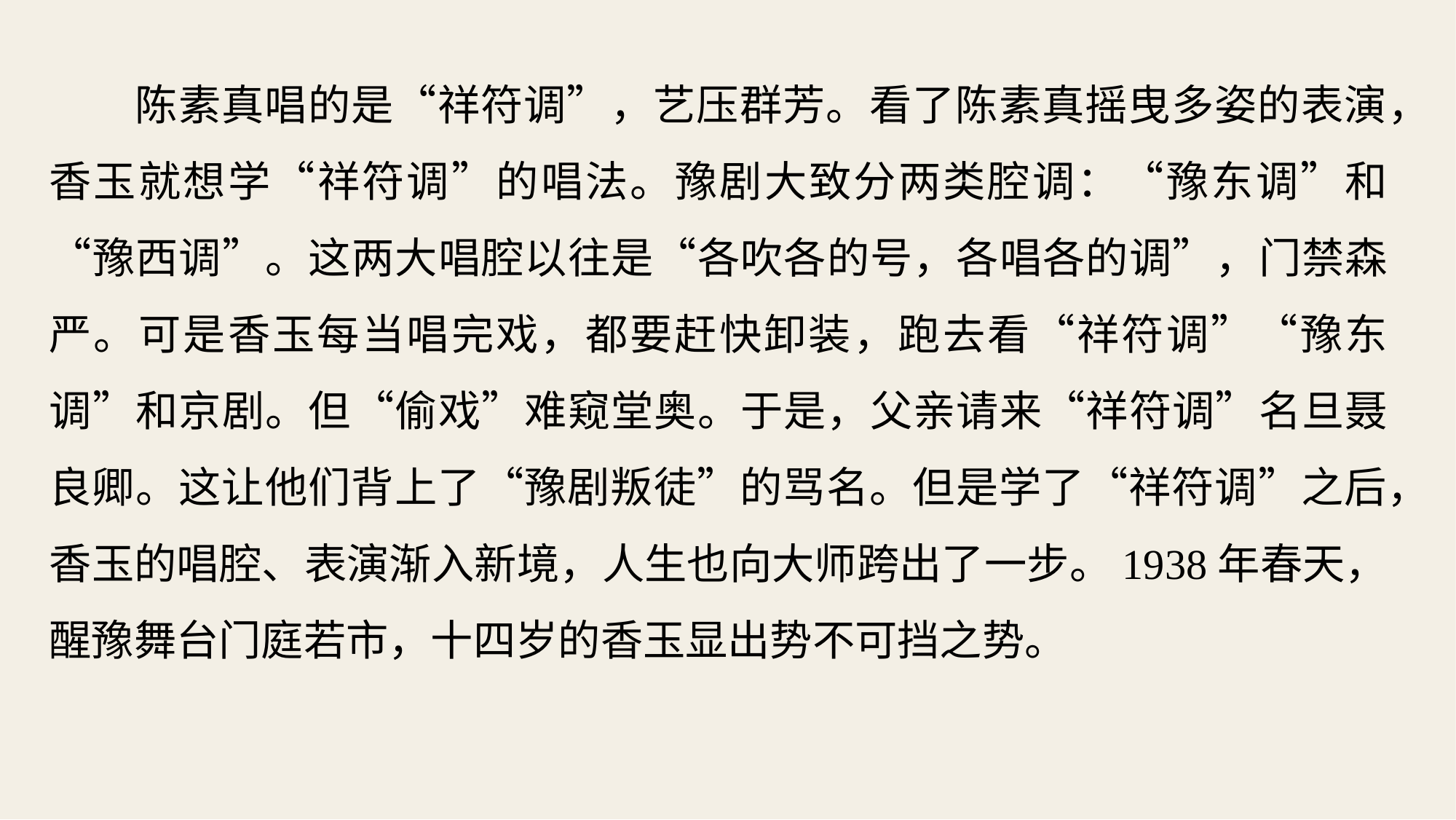

陈素真唱的是“祥符调”，艺压群芳。看了陈素真摇曳多姿的表演，香玉就想学“祥符调”的唱法。豫剧大致分两类腔调：“豫东调”和“豫西调”。这两大唱腔以往是“各吹各的号，各唱各的调”，门禁森严。可是香玉每当唱完戏，都要赶快卸装，跑去看“祥符调”“豫东调”和京剧。但“偷戏”难窥堂奥。于是，父亲请来“祥符调”名旦聂良卿。这让他们背上了“豫剧叛徒”的骂名。但是学了“祥符调”之后，香玉的唱腔、表演渐入新境，人生也向大师跨出了一步。1938年春天， 醒豫舞台门庭若市，十四岁的香玉显出势不可挡之势。